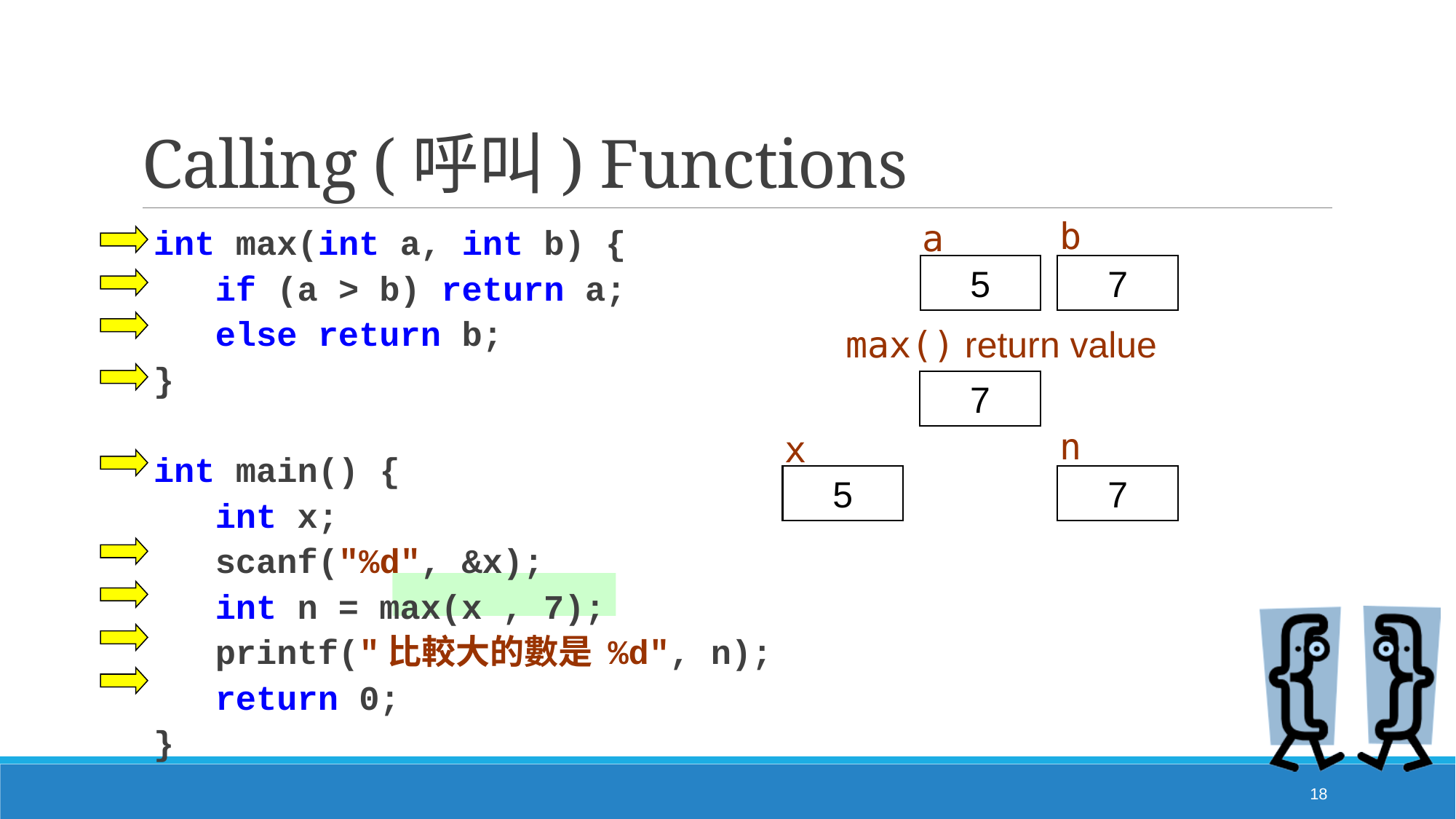

# Calling (呼叫) Functions
b
a
int max(int a, int b) {
   if (a > b) return a;
   else return b;
}

int main() {
   int x;
   scanf("%d", &x);
   int n = max(x , 7);
   printf("比較大的數是 %d", n);
   return 0;
}

5
7

max() return value

7
n
x

@#*$
5
@#*$
7

18